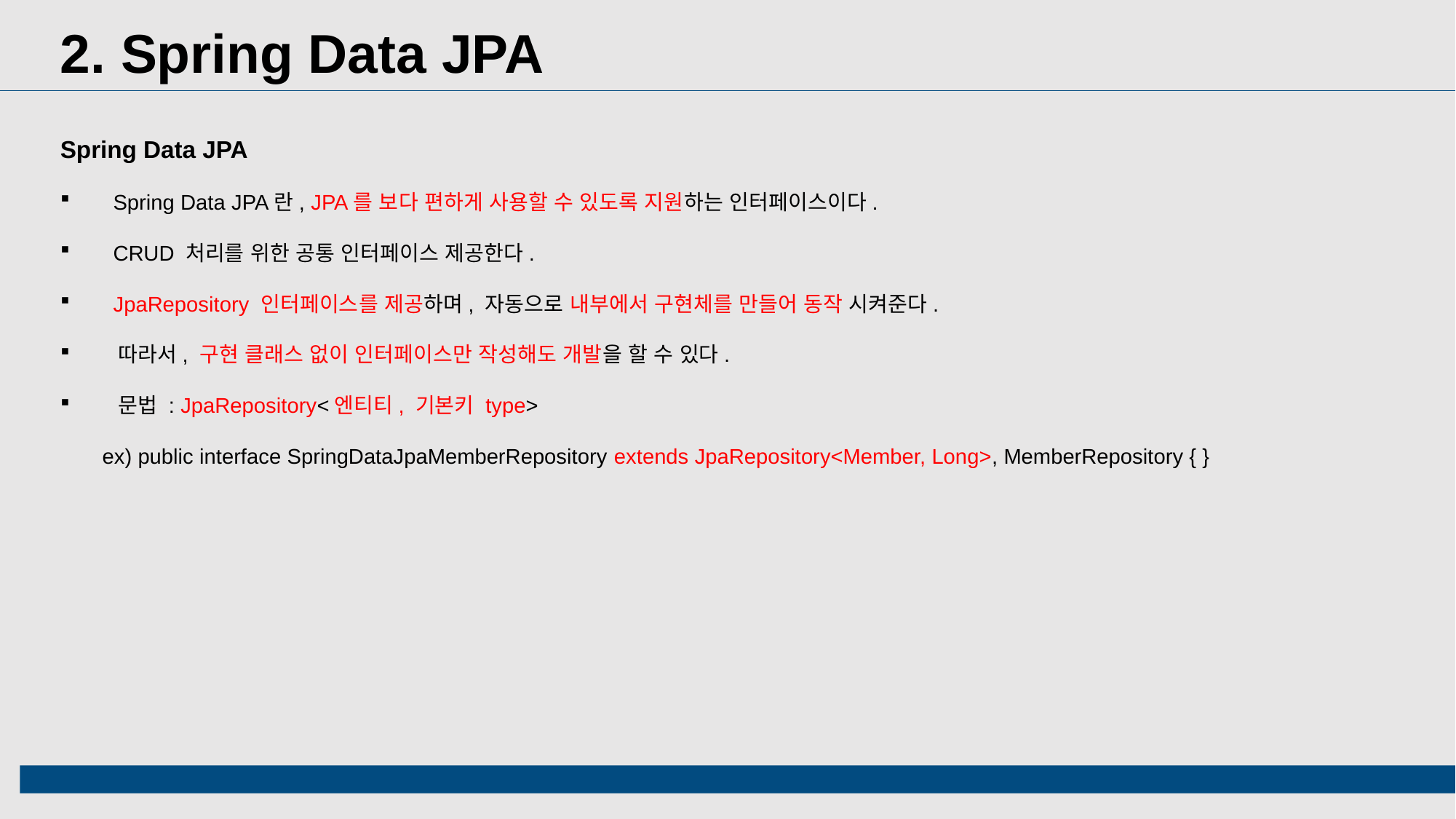

2. Spring Data JPA
Spring Data JPA
  Spring Data JPA란, JPA를 보다 편하게 사용할 수 있도록 지원하는 인터페이스이다.
  CRUD 처리를 위한 공통 인터페이스 제공한다.
  JpaRepository 인터페이스를 제공하며, 자동으로 내부에서 구현체를 만들어 동작 시켜준다.
  따라서, 구현 클래스 없이 인터페이스만 작성해도 개발을 할 수 있다.
  문법 : JpaRepository<엔티티, 기본키 type>
       ex) public interface SpringDataJpaMemberRepository extends JpaRepository<Member, Long>, MemberRepository { }